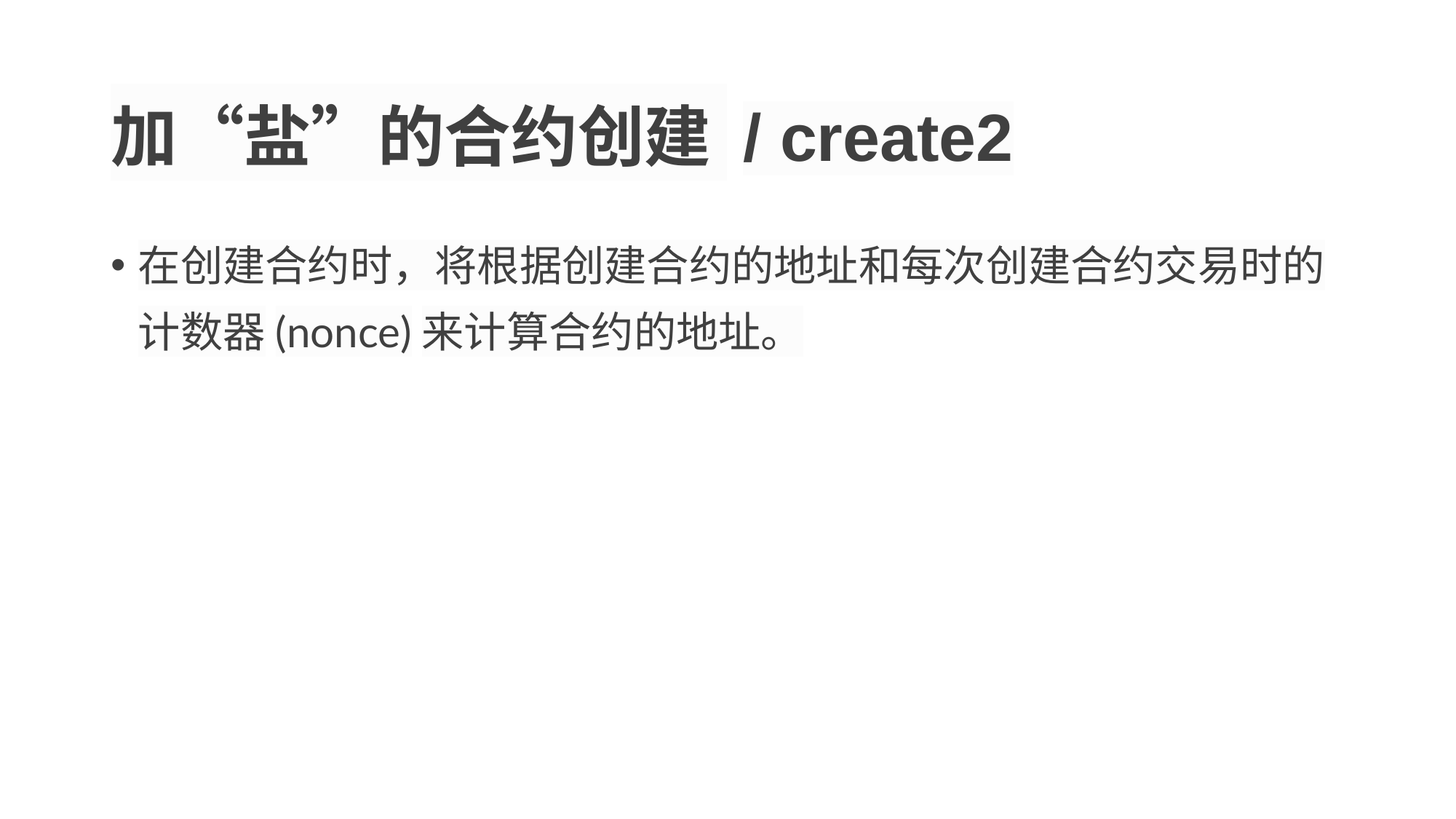

# 加“盐”的合约创建 / create2
在创建合约时，将根据创建合约的地址和每次创建合约交易时的计数器(nonce)来计算合约的地址。